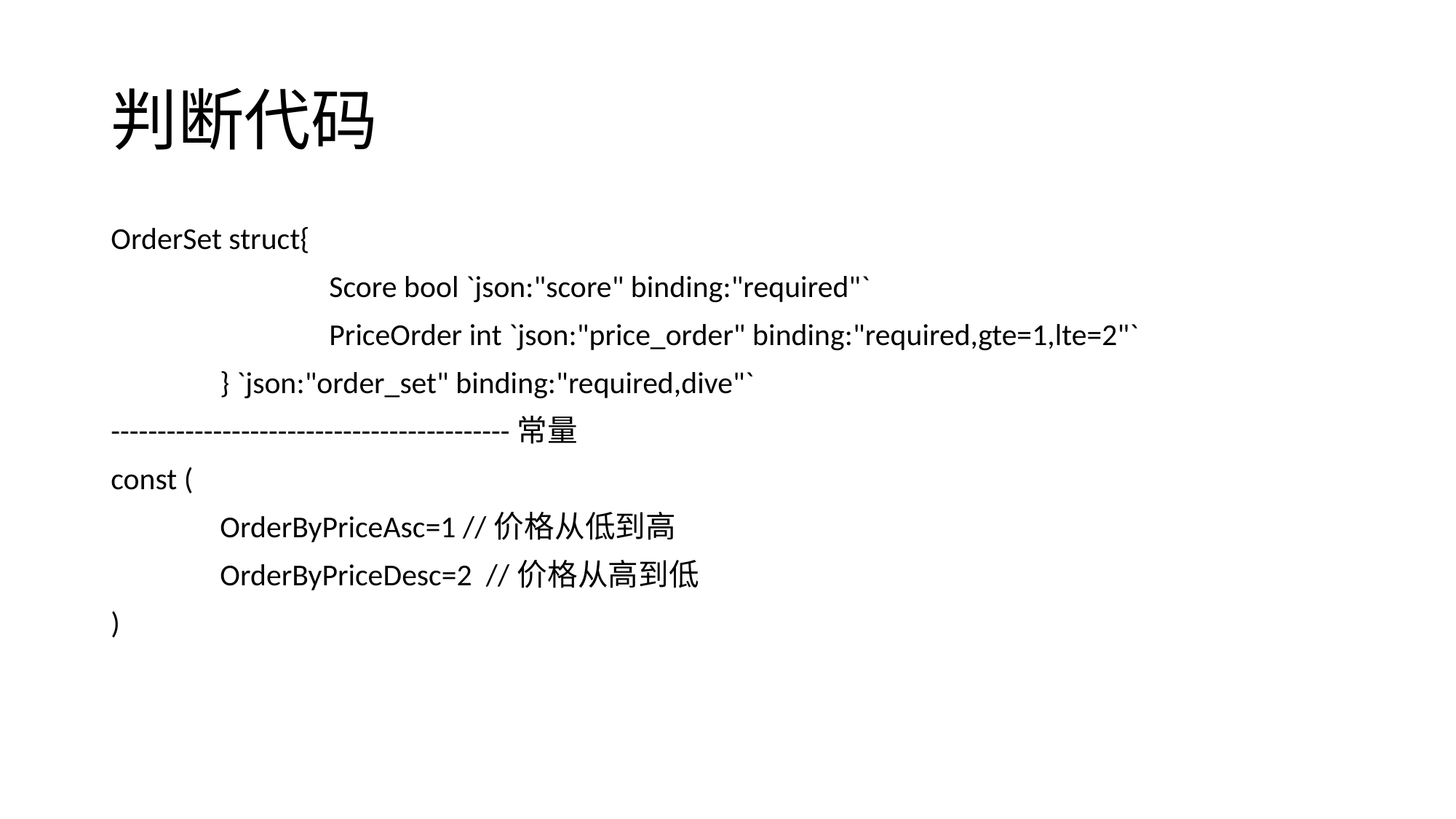

# 判断代码
OrderSet struct{
		Score bool `json:"score" binding:"required"`
		PriceOrder int `json:"price_order" binding:"required,gte=1,lte=2"`
	} `json:"order_set" binding:"required,dive"`
-------------------------------------------常量
const (
	OrderByPriceAsc=1 //价格从低到高
	OrderByPriceDesc=2  //价格从高到低
)